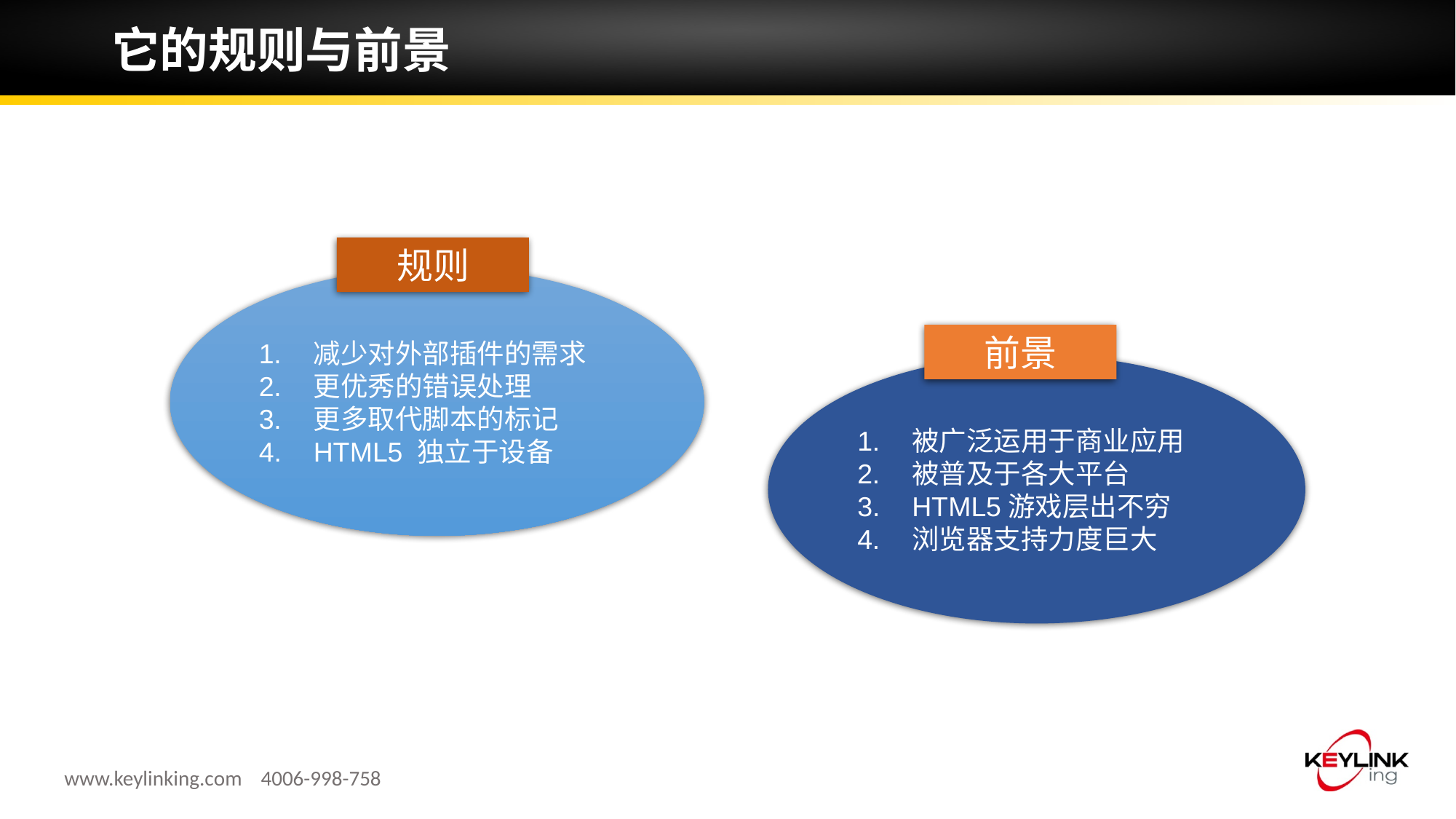

# 它的规则与前景
规则

减少对外部插件的需求
更优秀的错误处理
更多取代脚本的标记
HTML5 独立于设备

前景

被广泛运用于商业应用
被普及于各大平台
HTML5游戏层出不穷
浏览器支持力度巨大